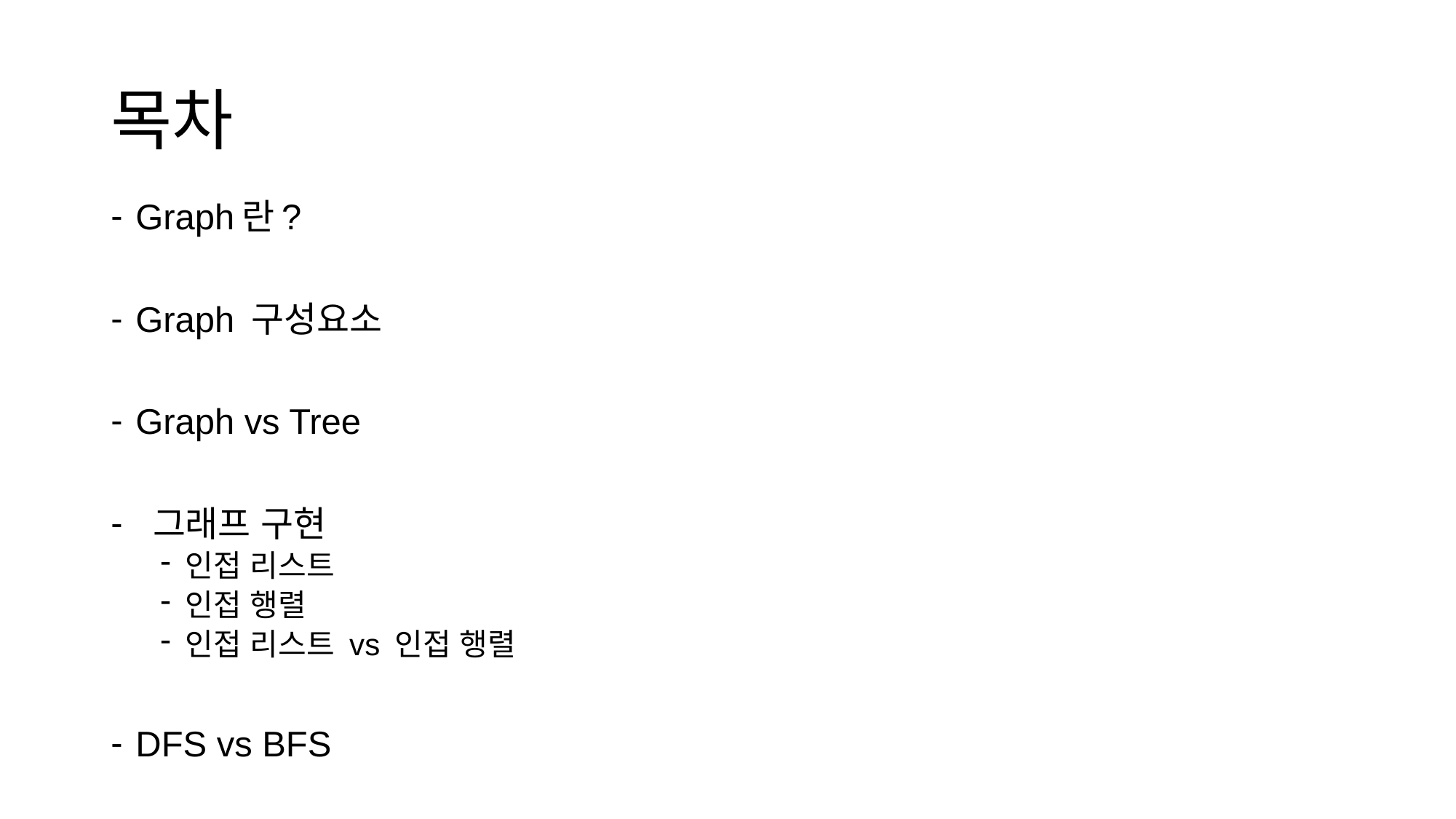

# 목차

Graph란?

Graph 구성요소

Graph vs Tree

 그래프 구현
인접 리스트
인접 행렬
인접 리스트 vs 인접 행렬

DFS vs BFS